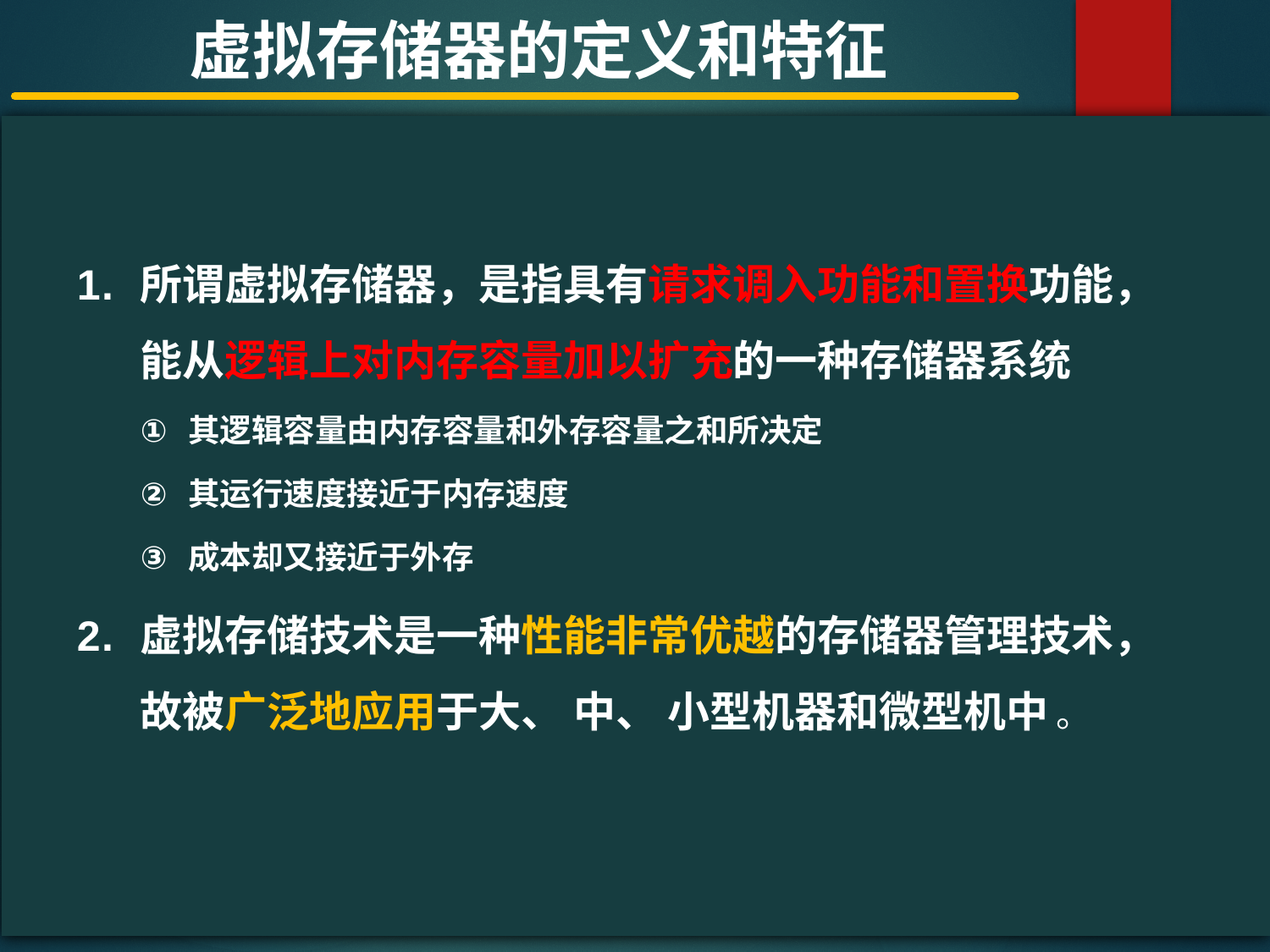

虚拟存储器的定义和特征
#
所谓虚拟存储器，是指具有请求调入功能和置换功能，能从逻辑上对内存容量加以扩充的一种存储器系统
其逻辑容量由内存容量和外存容量之和所决定
其运行速度接近于内存速度
成本却又接近于外存
虚拟存储技术是一种性能非常优越的存储器管理技术，故被广泛地应用于大、 中、 小型机器和微型机中 。